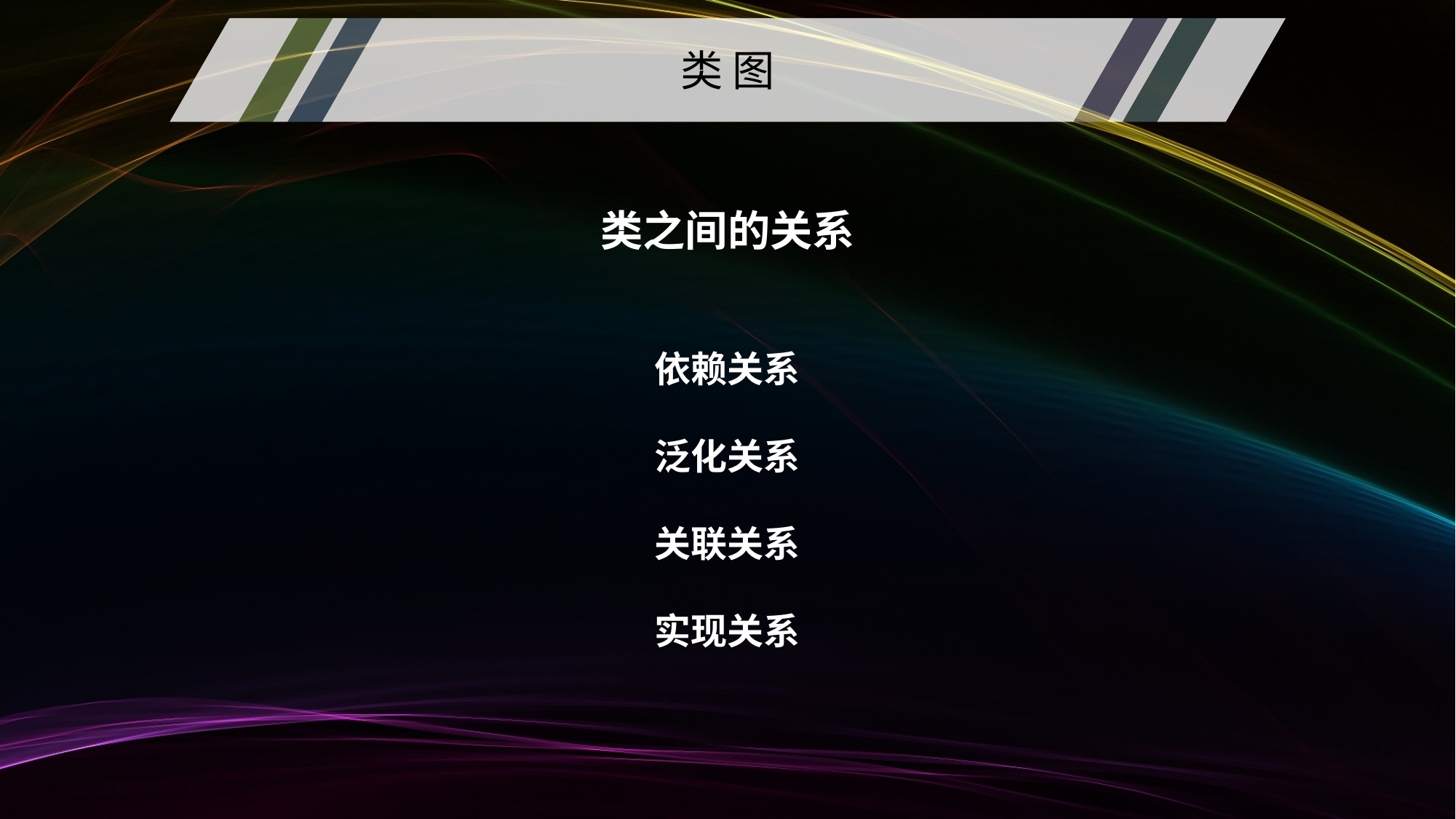

类 图
类之间的关系
依赖关系

泛化关系

关联关系

实现关系

15